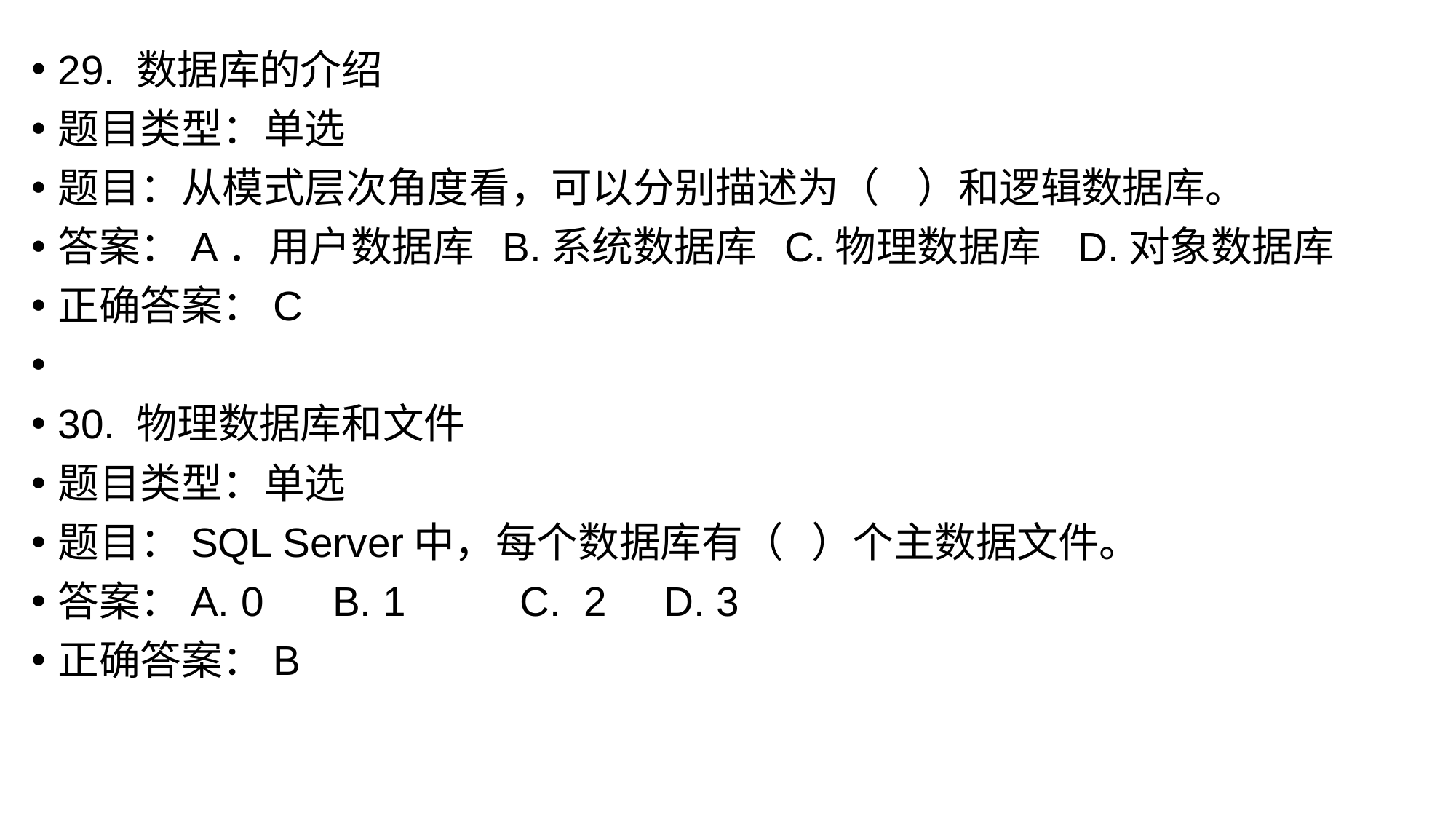

29. 数据库的介绍
题目类型：单选
题目：从模式层次角度看，可以分别描述为（    ）和逻辑数据库。
答案：A．用户数据库  B.系统数据库  C.物理数据库   D.对象数据库
正确答案：C

30. 物理数据库和文件
题目类型：单选
题目：SQL Server中，每个数据库有（   ）个主数据文件。
答案：A. 0      B. 1          C.  2     D. 3
正确答案：B
#